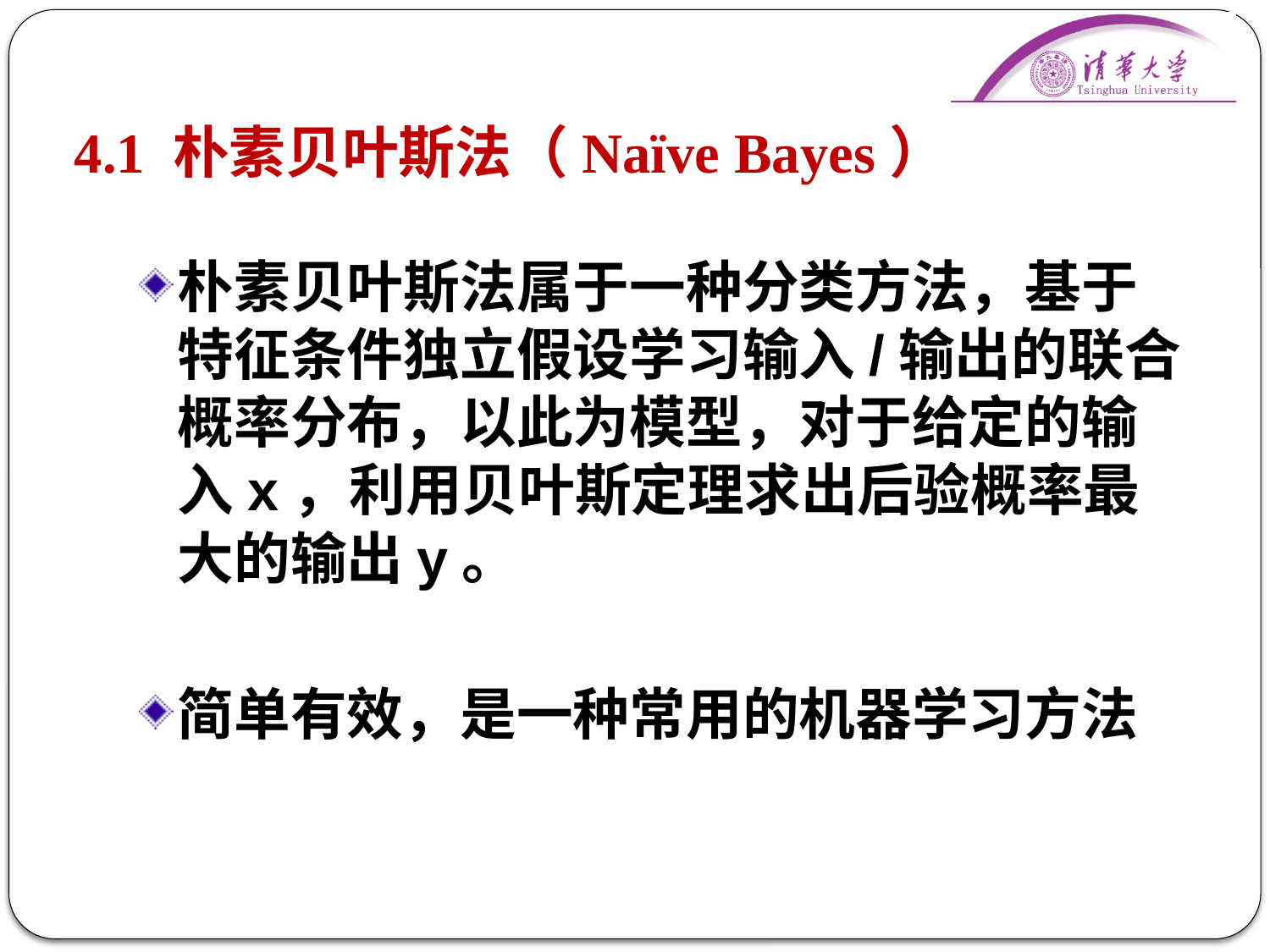

# 4.1 朴素贝叶斯法（Naïve Bayes）
朴素贝叶斯法属于一种分类方法，基于特征条件独立假设学习输入/输出的联合概率分布，以此为模型，对于给定的输入x，利用贝叶斯定理求出后验概率最大的输出y。

简单有效，是一种常用的机器学习方法
10